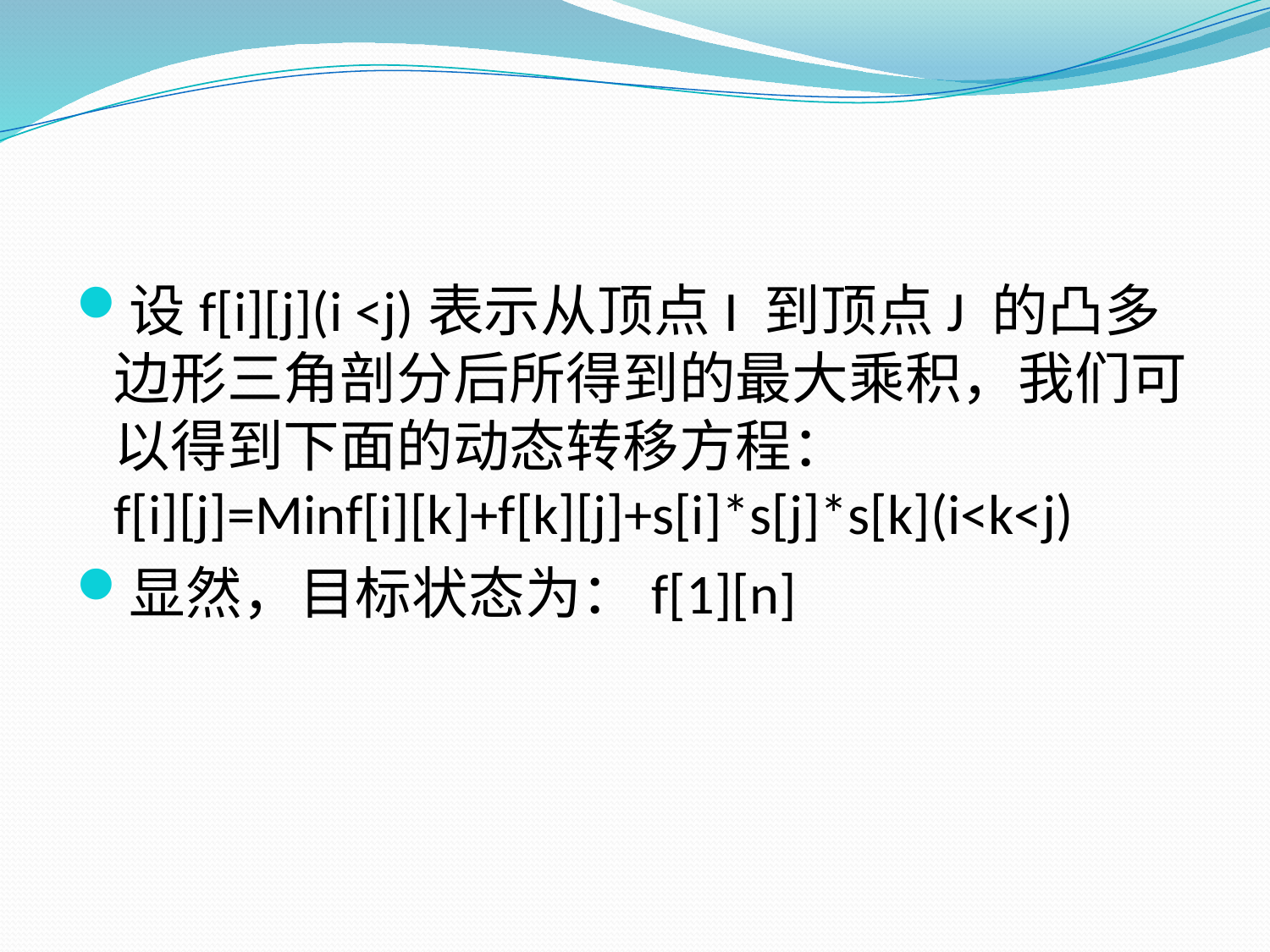

#
设f[i][j](i <j)表示从顶点I 到顶点J 的凸多边形三角剖分后所得到的最大乘积，我们可以得到下面的动态转移方程：
f[i][j]=Minf[i][k]+f[k][j]+s[i]*s[j]*s[k](i<k<j)
显然，目标状态为：f[1][n]